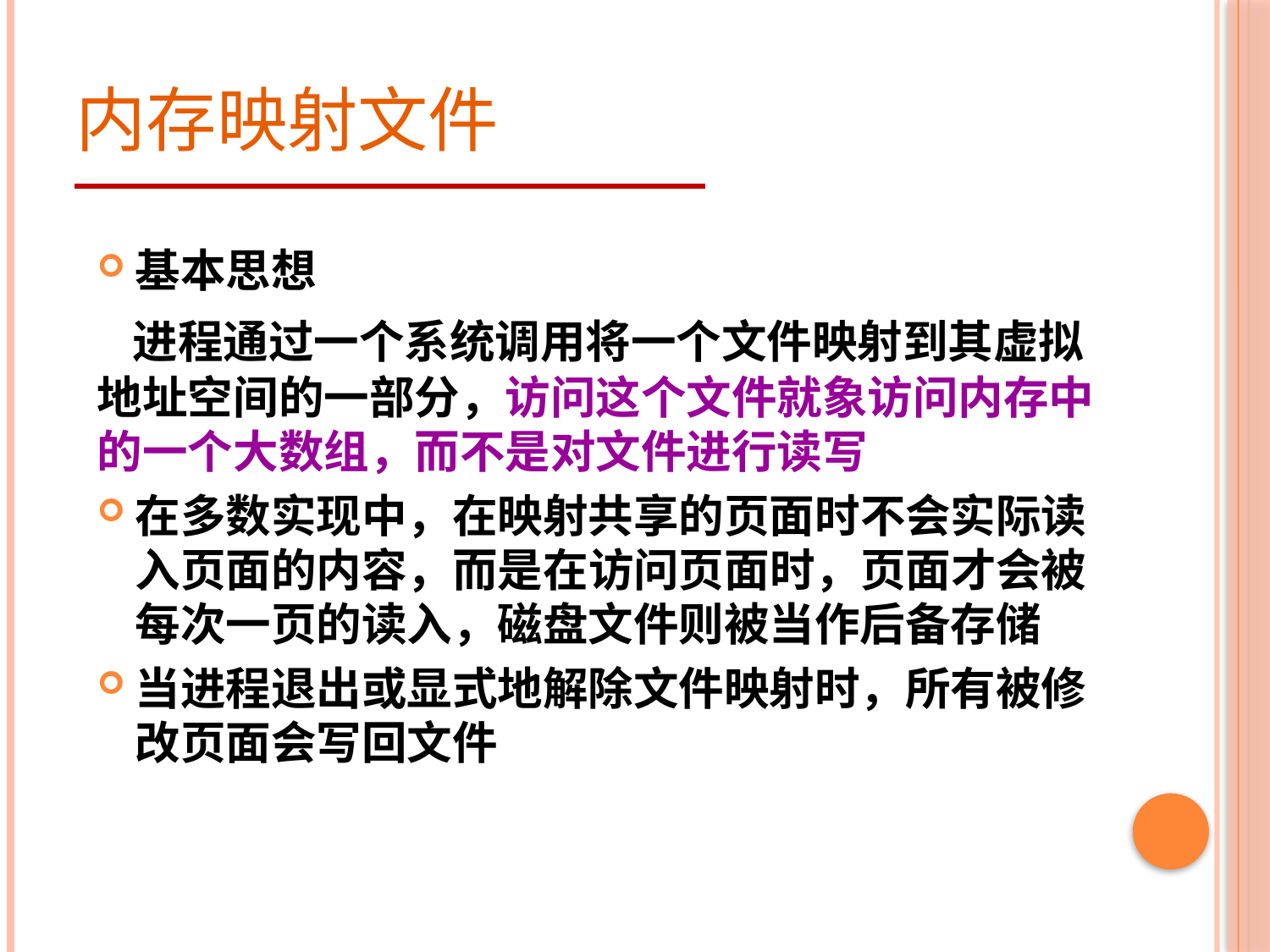

# 内存映射文件
基本思想
  进程通过一个系统调用将一个文件映射到其虚拟地址空间的一部分，访问这个文件就象访问内存中的一个大数组，而不是对文件进行读写
在多数实现中，在映射共享的页面时不会实际读入页面的内容，而是在访问页面时，页面才会被每次一页的读入，磁盘文件则被当作后备存储
当进程退出或显式地解除文件映射时，所有被修改页面会写回文件